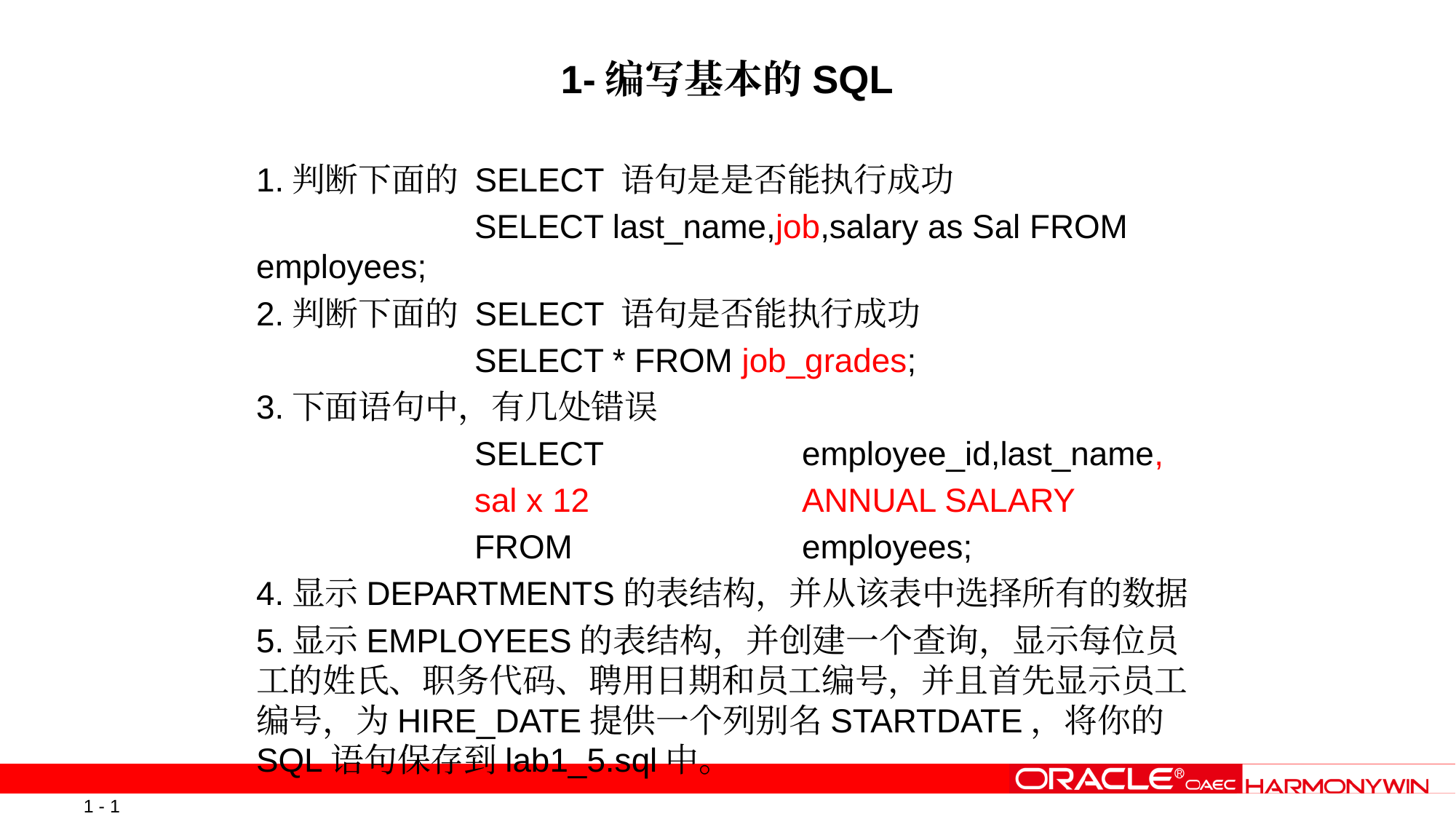

# 1-编写基本的SQL
1.判断下面的 SELECT 语句是是否能执行成功
		SELECT last_name,job,salary as Sal FROM employees;
2.判断下面的 SELECT 语句是否能执行成功
		SELECT * FROM job_grades;
3.下面语句中，有几处错误
		SELECT		employee_id,last_name,
		sal x 12		ANNUAL SALARY
		FROM			employees;
4.显示DEPARTMENTS的表结构，并从该表中选择所有的数据
5.显示EMPLOYEES的表结构，并创建一个查询，显示每位员工的姓氏、职务代码、聘用日期和员工编号，并且首先显示员工编号，为HIRE_DATE提供一个列别名STARTDATE，将你的SQL语句保存到lab1_5.sql中。